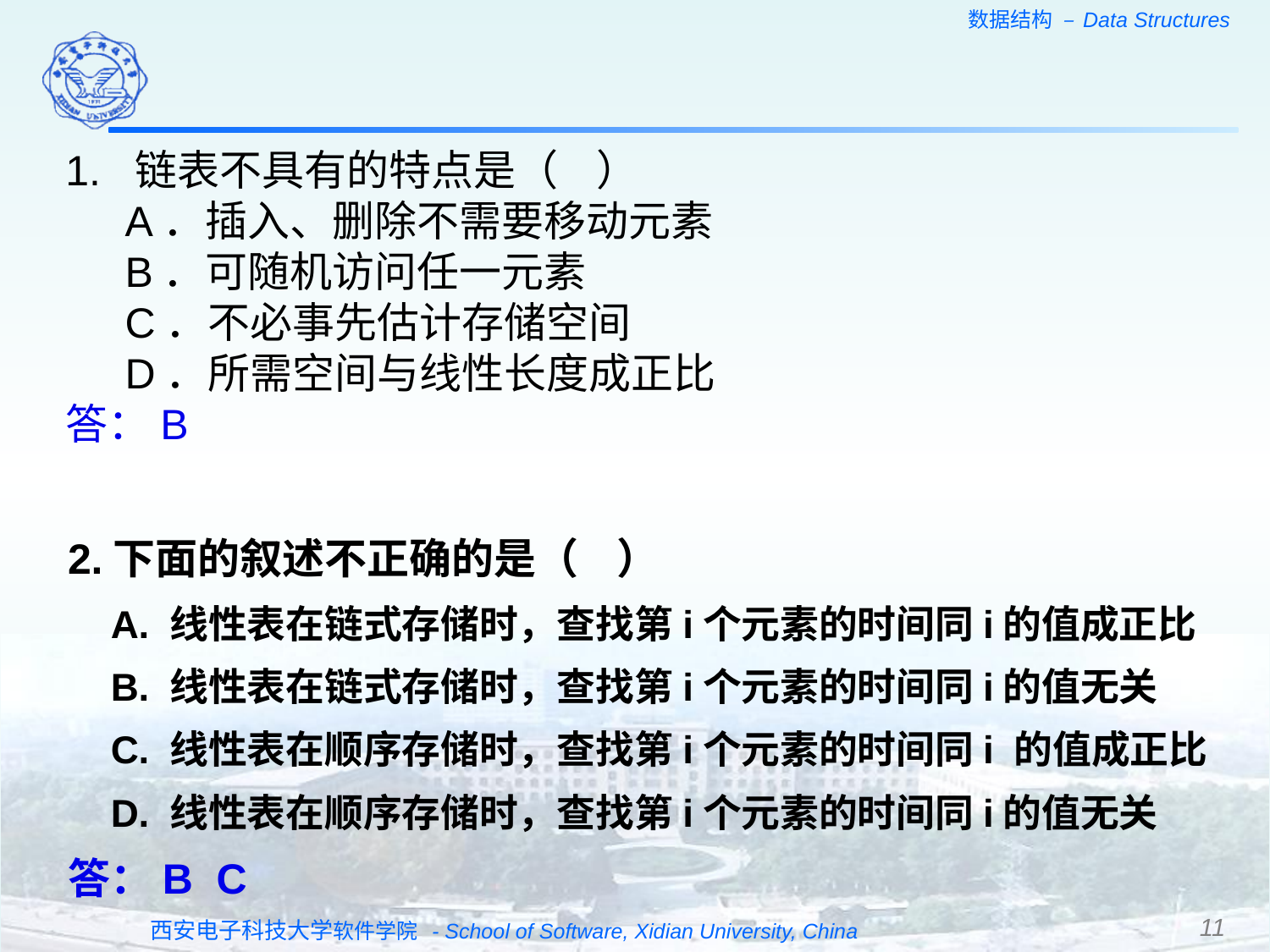

1.  链表不具有的特点是（    ）
     A．插入、删除不需要移动元素
     B．可随机访问任一元素
     C．不必事先估计存储空间
     D．所需空间与线性长度成正比
答：B
2.下面的叙述不正确的是（    ）
    A. 线性表在链式存储时，查找第i个元素的时间同i的值成正比
    B. 线性表在链式存储时，查找第i个元素的时间同i的值无关
    C. 线性表在顺序存储时，查找第i个元素的时间同i 的值成正比
    D. 线性表在顺序存储时，查找第i个元素的时间同i的值无关
答：B  C
11